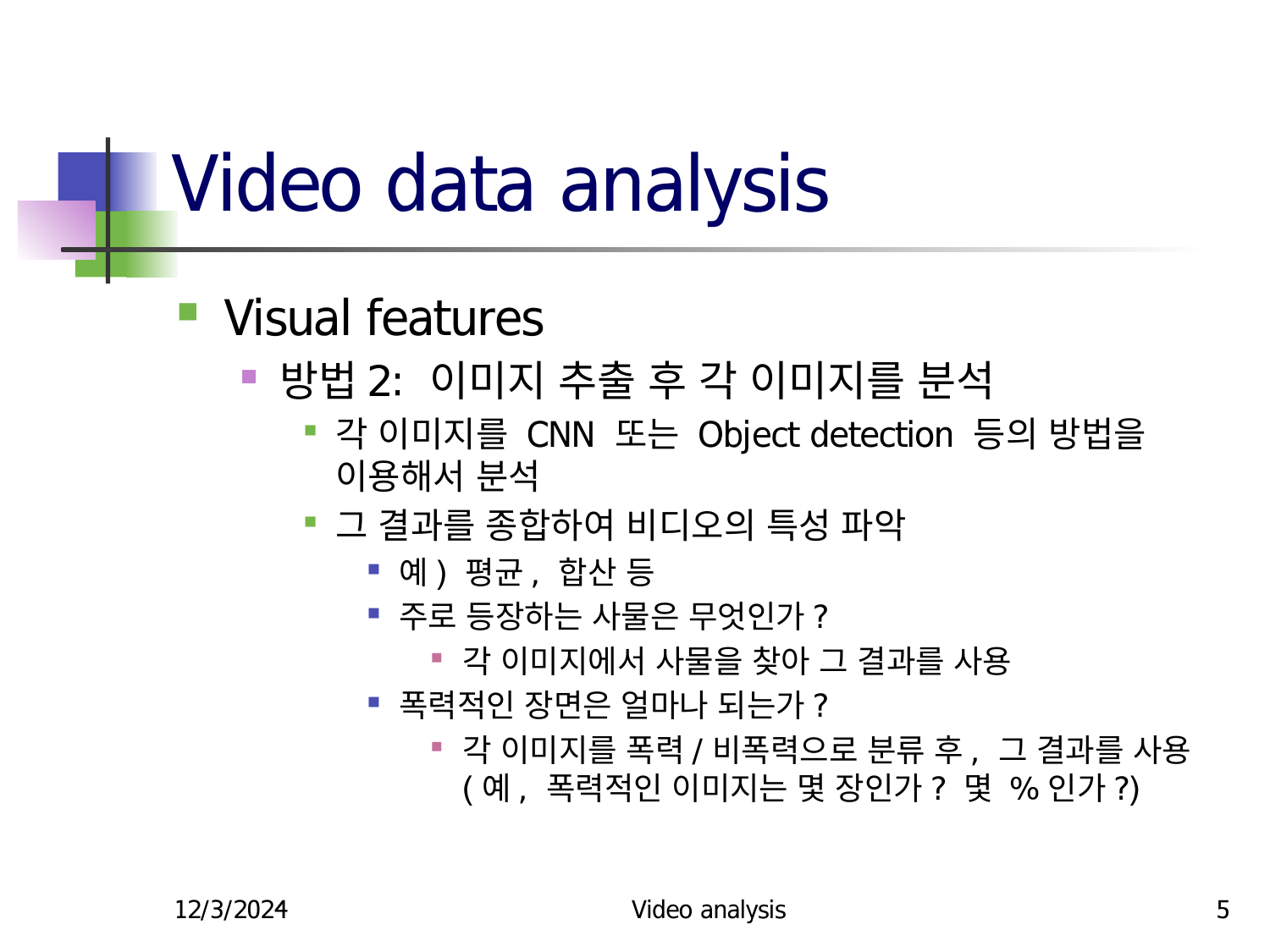

# Video data analysis
Visual features
방법2: 이미지 추출 후 각 이미지를 분석
각 이미지를 CNN 또는 Object detection 등의 방법을 이용해서 분석
그 결과를 종합하여 비디오의 특성 파악
예) 평균, 합산 등
주로 등장하는 사물은 무엇인가?
각 이미지에서 사물을 찾아 그 결과를 사용
폭력적인 장면은 얼마나 되는가?
각 이미지를 폭력/비폭력으로 분류 후, 그 결과를 사용 (예, 폭력적인 이미지는 몇 장인가? 몇 %인가?)
12/3/2024
Video analysis
5